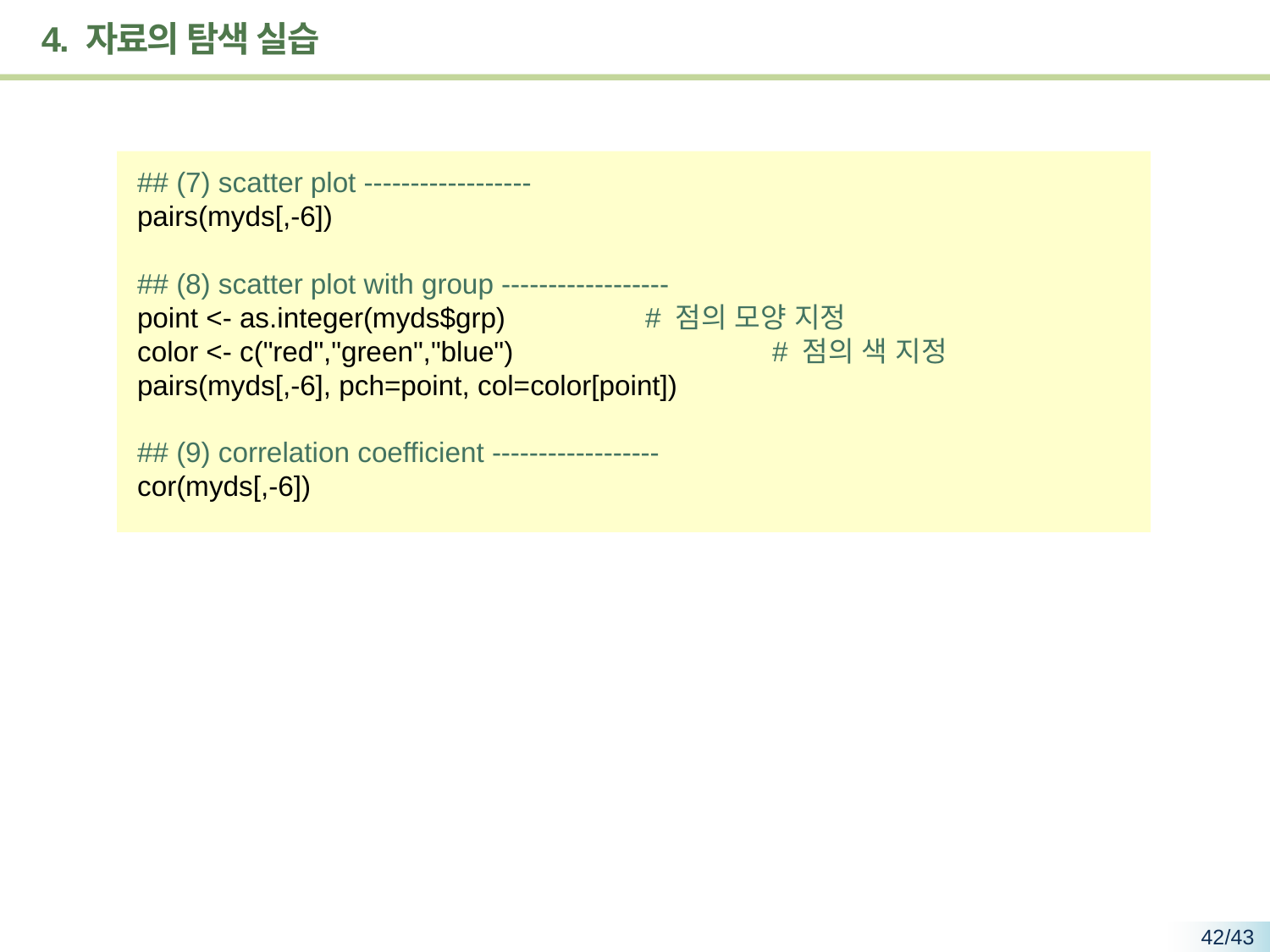

# 4. 자료의 탐색 실습

## (7) scatter plot ------------------
pairs(myds[,-6])

## (8) scatter plot with group ------------------
point <- as.integer(myds$grp) 		# 점의 모양 지정
color <- c("red","green","blue") 		# 점의 색 지정
pairs(myds[,-6], pch=point, col=color[point])

## (9) correlation coefficient ------------------
cor(myds[,-6])